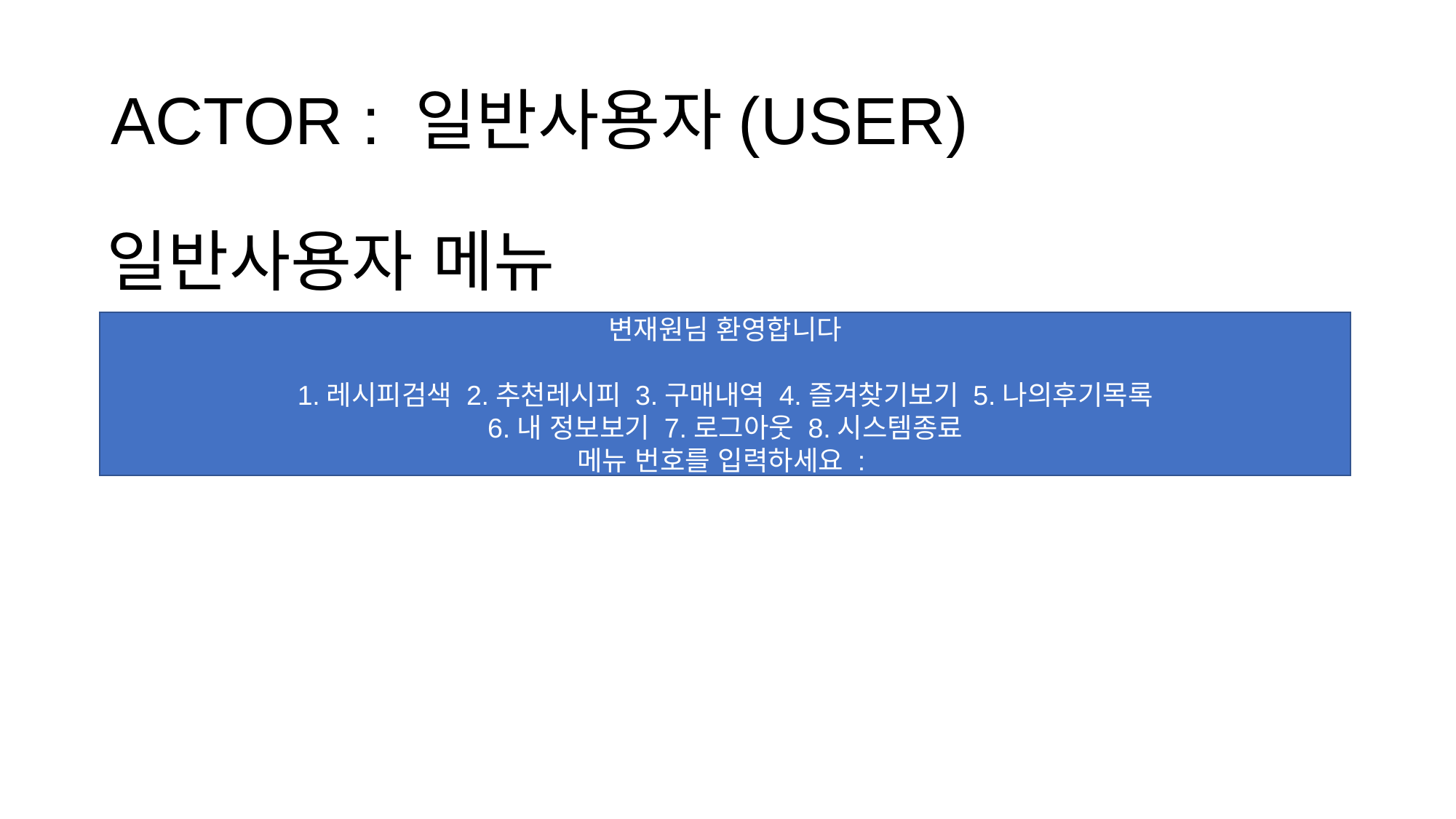

# ACTOR : 일반사용자(USER)
일반사용자 메뉴
변재원님 환영합니다

1.레시피검색 2.추천레시피 3.구매내역 4.즐겨찾기보기 5.나의후기목록
6.내 정보보기 7.로그아웃 8.시스템종료
메뉴 번호를 입력하세요 :